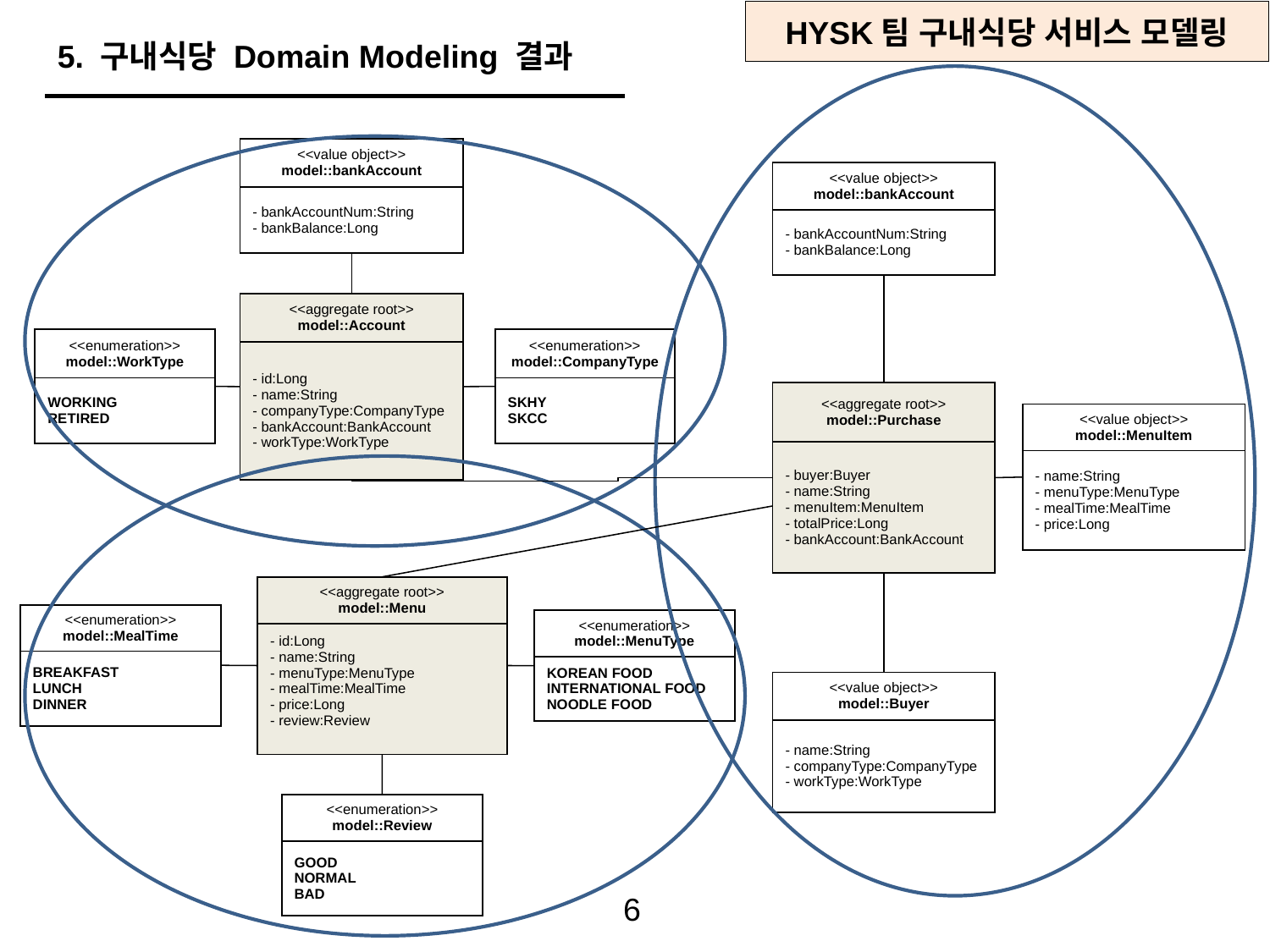

5. 구내식당 Domain Modeling 결과

| <<value object>> model::bankAccount |
| --- |
| - bankAccountNum:String - bankBalance:Long |
| <<value object>> model::bankAccount |
| --- |
| - bankAccountNum:String - bankBalance:Long |
| <<aggregate root>> model::Account |
| --- |
| - id:Long - name:String - companyType:CompanyType - bankAccount:BankAccount - workType:WorkType |
| <<enumeration>> model::WorkType |
| --- |
| WORKING RETIRED |
| <<enumeration>> model::CompanyType |
| --- |
| SKHY SKCC |
| <<aggregate root>> model::Purchase |
| --- |
| - buyer:Buyer - name:String - menuItem:MenuItem - totalPrice:Long - bankAccount:BankAccount |
| <<value object>> model::MenuItem |
| --- |
| - name:String - menuType:MenuType - mealTime:MealTime - price:Long |

| <<aggregate root>> model::Menu |
| --- |
| - id:Long - name:String - menuType:MenuType - mealTime:MealTime - price:Long - review:Review |
| <<enumeration>> model::MealTime |
| --- |
| BREAKFAST LUNCH DINNER |
| <<enumeration>> model::MenuType |
| --- |
| KOREAN FOOD INTERNATIONAL FOOD NOODLE FOOD |
| <<value object>> model::Buyer |
| --- |
| - name:String - companyType:CompanyType - workType:WorkType |
| <<enumeration>> model::Review |
| --- |
| GOOD NORMAL BAD |